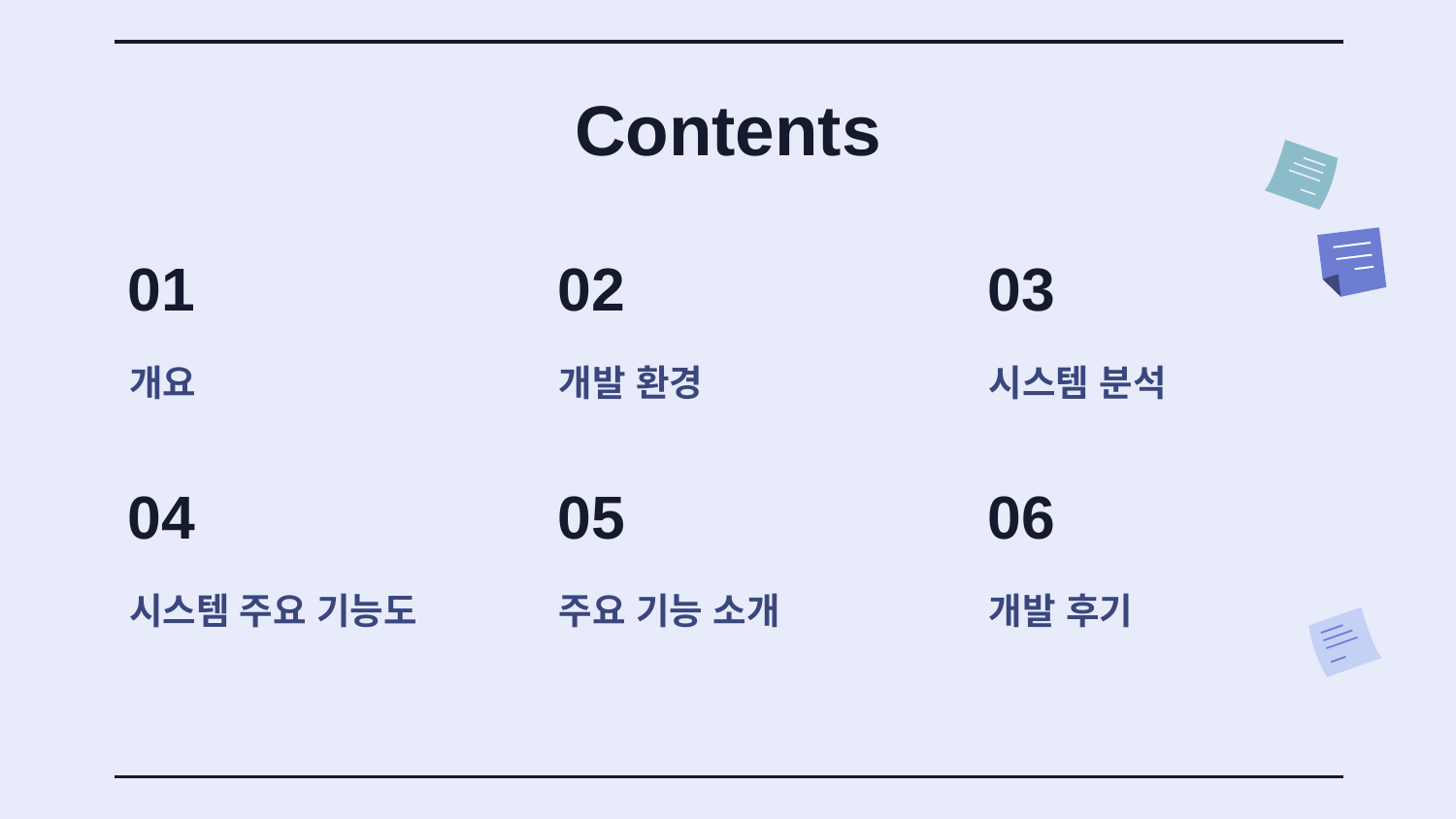

# Contents

01
02
03
개요
개발 환경
시스템 분석
04
05
06
시스템 주요 기능도
주요 기능 소개
개발 후기